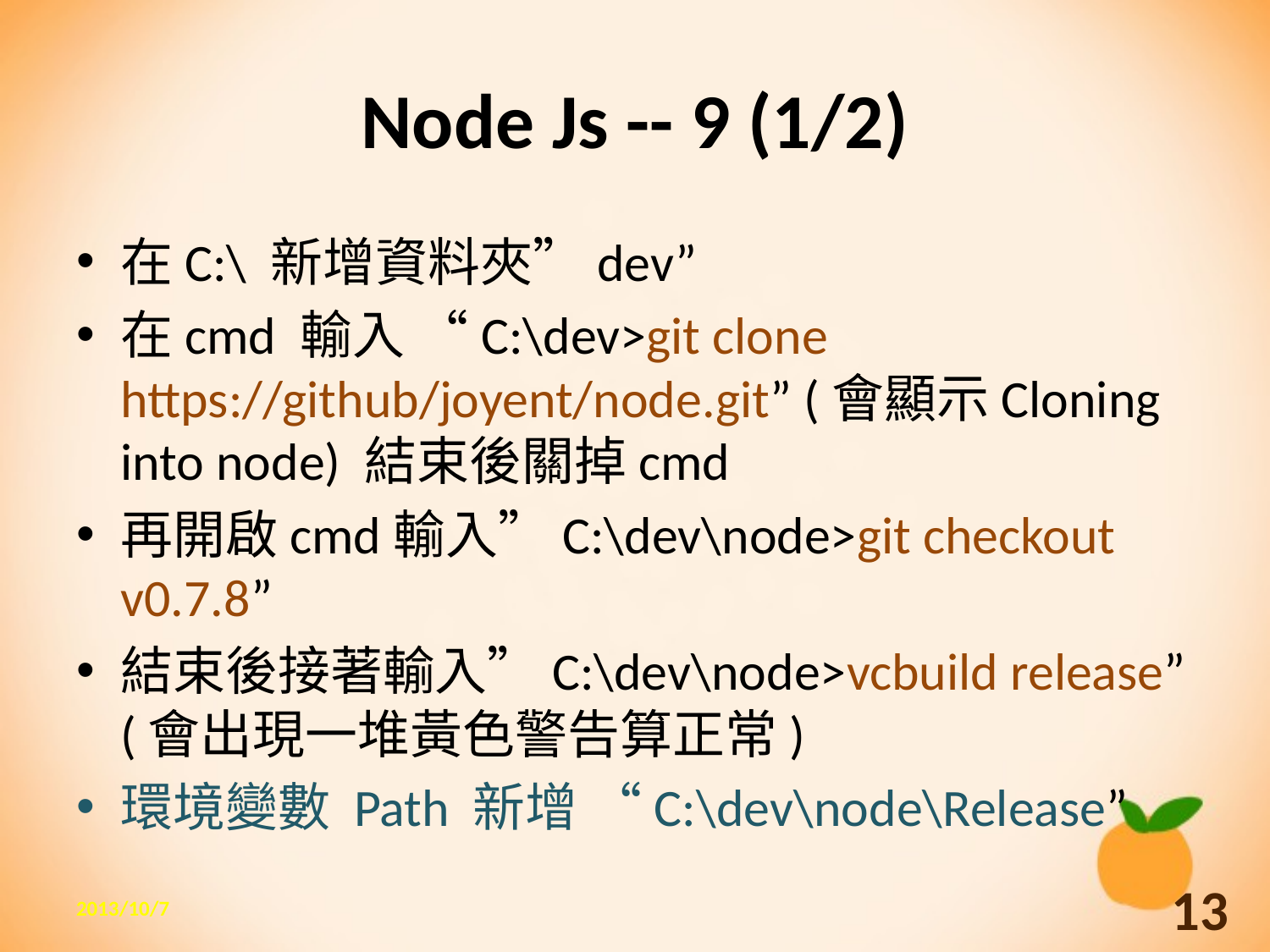

# Node Js -- 9 (1/2)
在C:\ 新增資料夾”dev”
在cmd 輸入 “C:\dev>git clone https://github/joyent/node.git” (會顯示Cloning into node) 結束後關掉cmd
再開啟cmd輸入”C:\dev\node>git checkout v0.7.8”
結束後接著輸入”C:\dev\node>vcbuild release” (會出現一堆黃色警告算正常)
環境變數 Path 新增 “C:\dev\node\Release”

2013/10/7
13